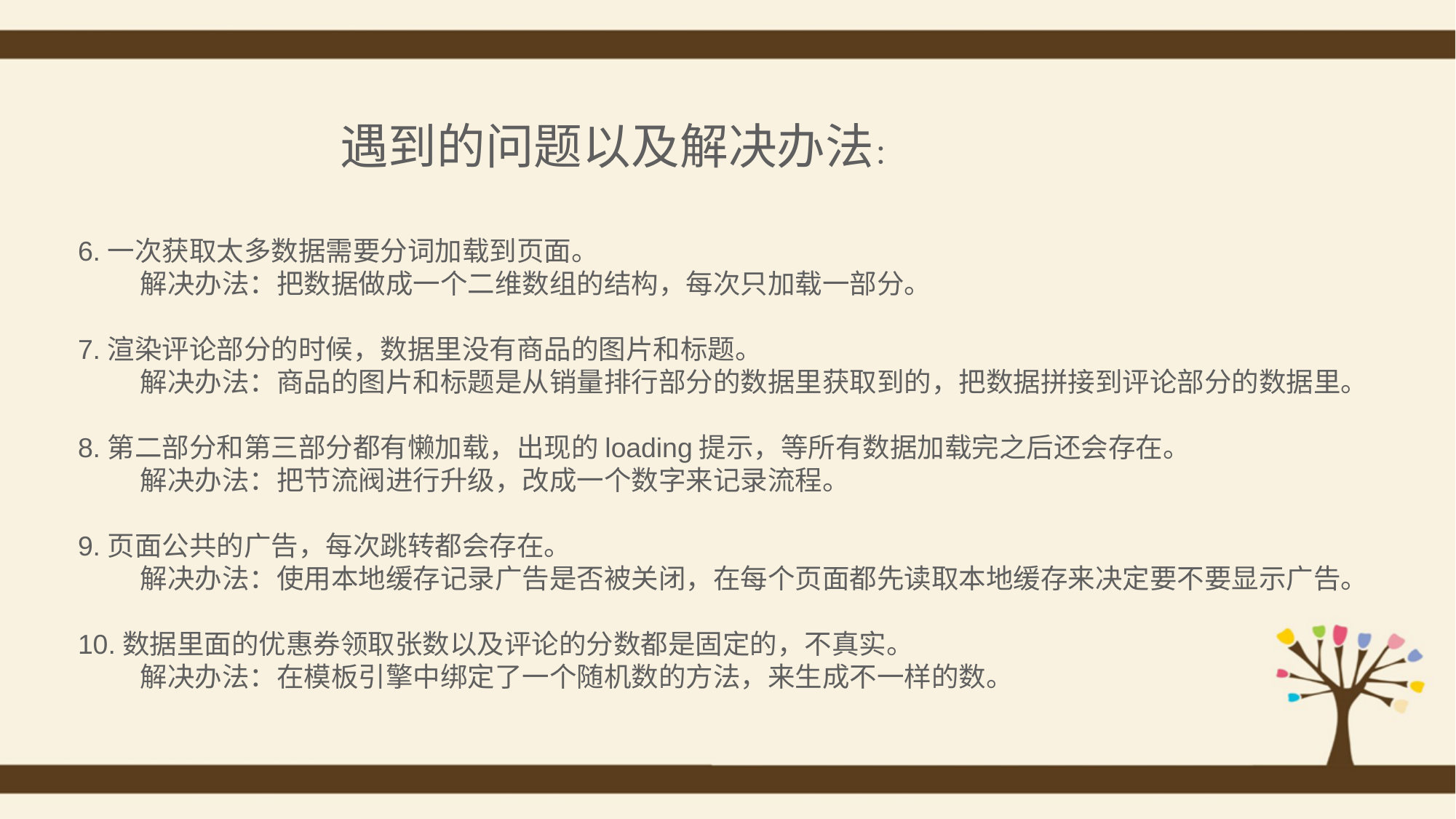

遇到的问题以及解决办法：

6.一次获取太多数据需要分词加载到页面。
         解决办法：把数据做成一个二维数组的结构，每次只加载一部分。

7.渲染评论部分的时候，数据里没有商品的图片和标题。
         解决办法：商品的图片和标题是从销量排行部分的数据里获取到的，把数据拼接到评论部分的数据里。

8.第二部分和第三部分都有懒加载，出现的loading提示，等所有数据加载完之后还会存在。
         解决办法：把节流阀进行升级，改成一个数字来记录流程。

9.页面公共的广告，每次跳转都会存在。
         解决办法：使用本地缓存记录广告是否被关闭，在每个页面都先读取本地缓存来决定要不要显示广告。

10.数据里面的优惠券领取张数以及评论的分数都是固定的，不真实。
         解决办法：在模板引擎中绑定了一个随机数的方法，来生成不一样的数。